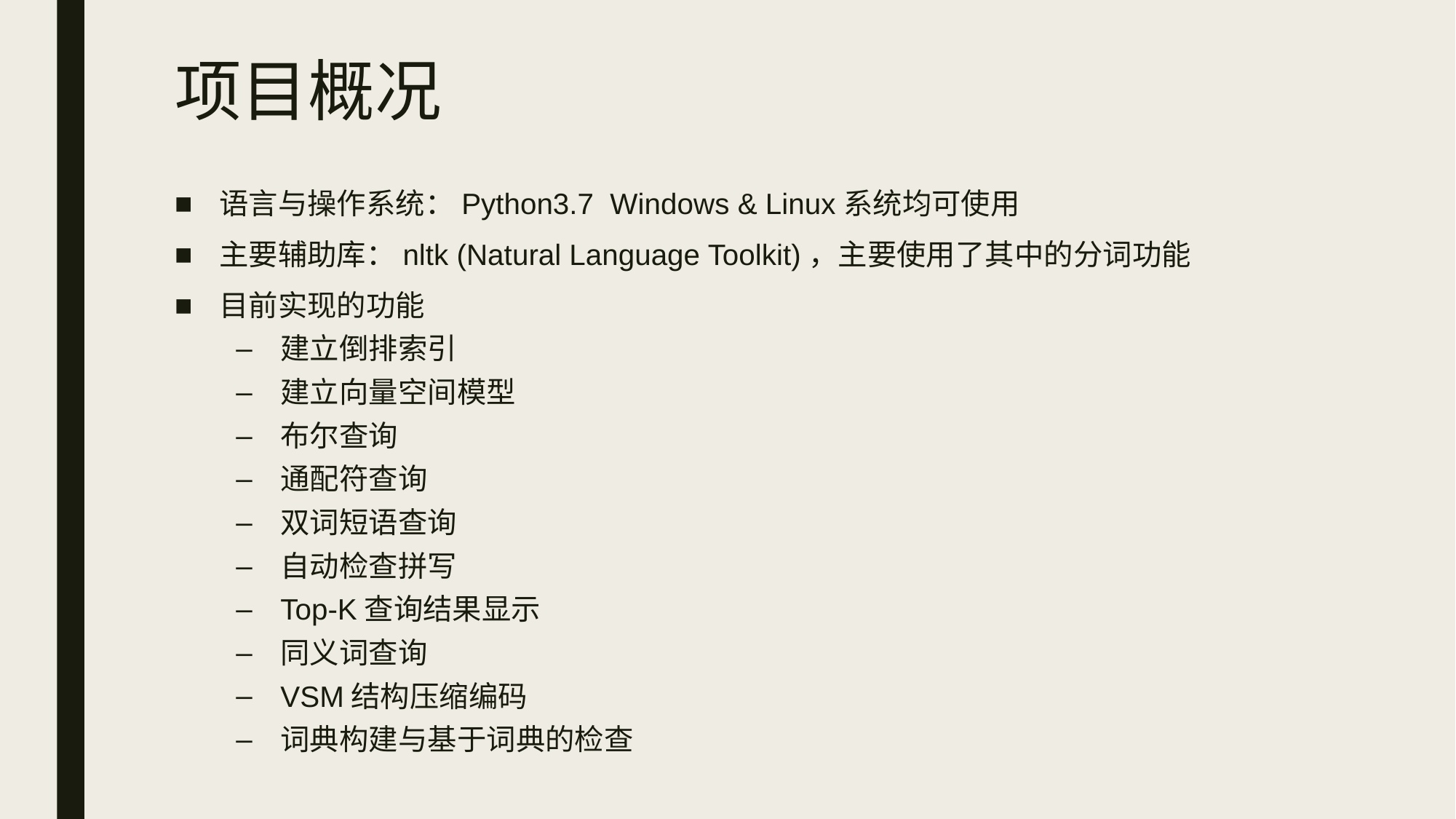

# 项目概况
语言与操作系统：Python3.7  Windows & Linux系统均可使用
主要辅助库：nltk (Natural Language Toolkit)，主要使用了其中的分词功能
目前实现的功能
建立倒排索引
建立向量空间模型
布尔查询
通配符查询
双词短语查询
自动检查拼写
Top-K查询结果显示
同义词查询
VSM结构压缩编码
词典构建与基于词典的检查